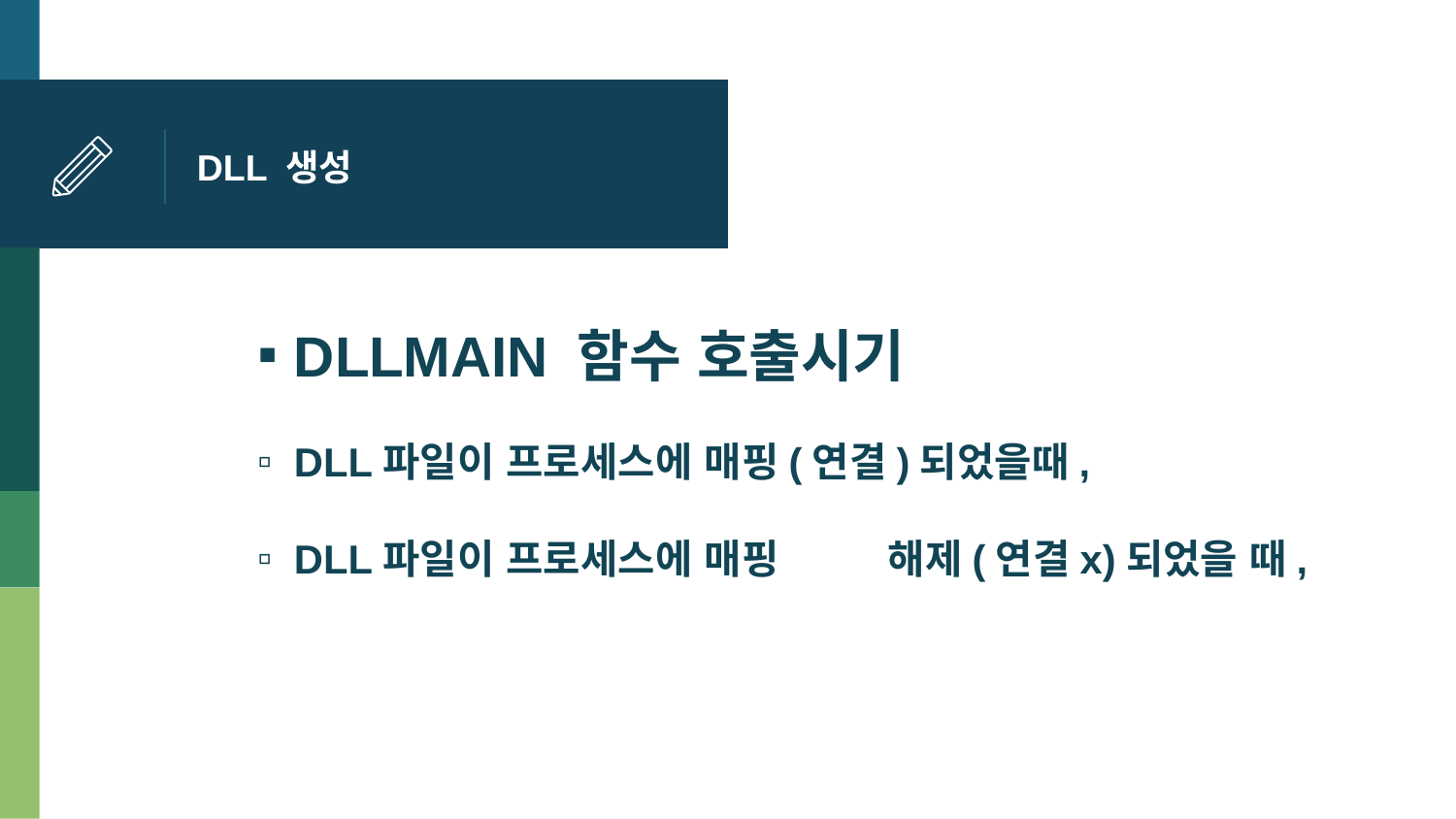

# DLL 생성

DLLMAIN 함수 호출시기

DLL파일이 프로세스에 매핑(연결)되었을때,

DLL파일이 프로세스에 매핑	 해제(연결x)되었을 때,